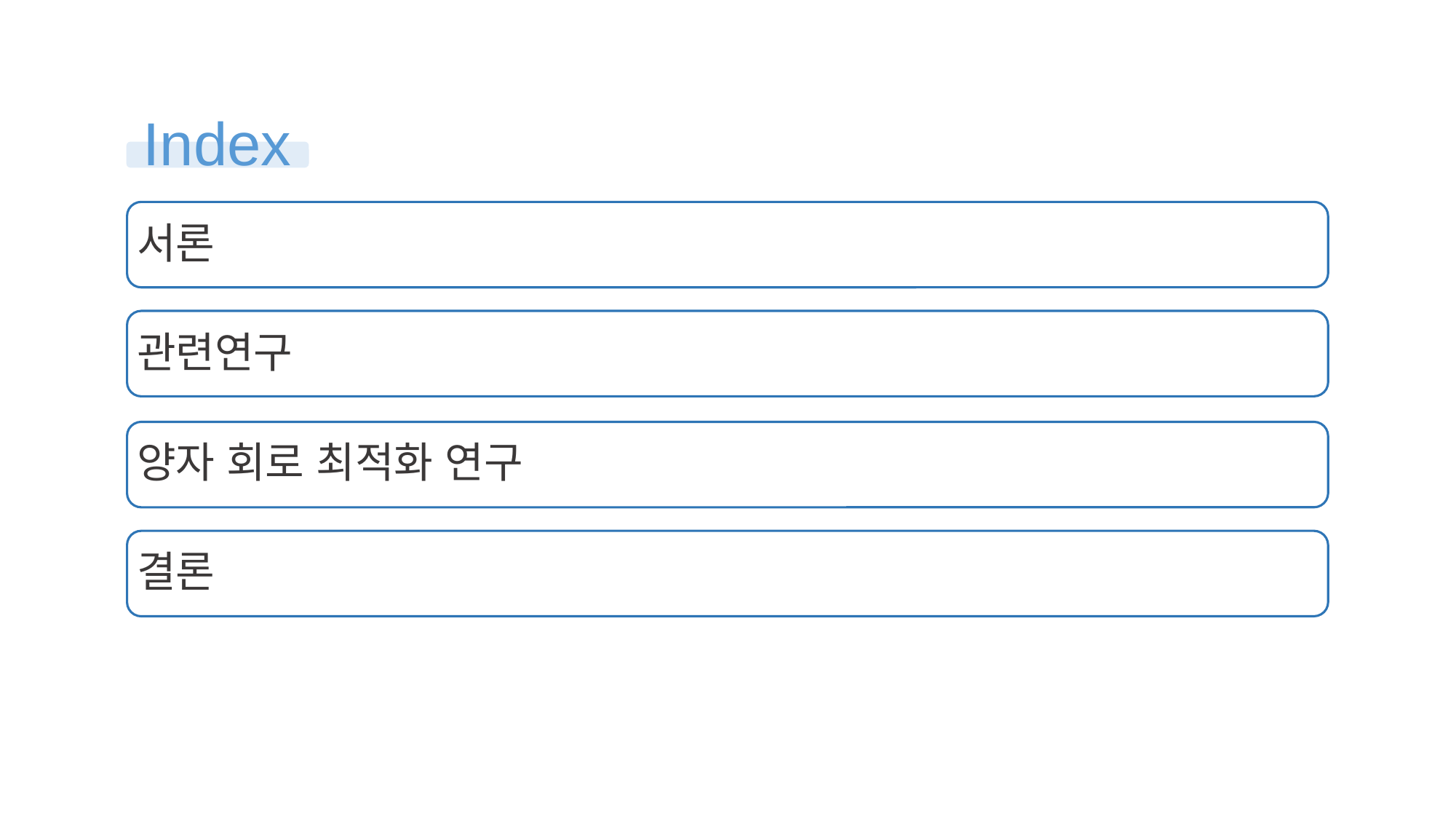

Index

서론
관련연구
양자 회로 최적화 연구
결론